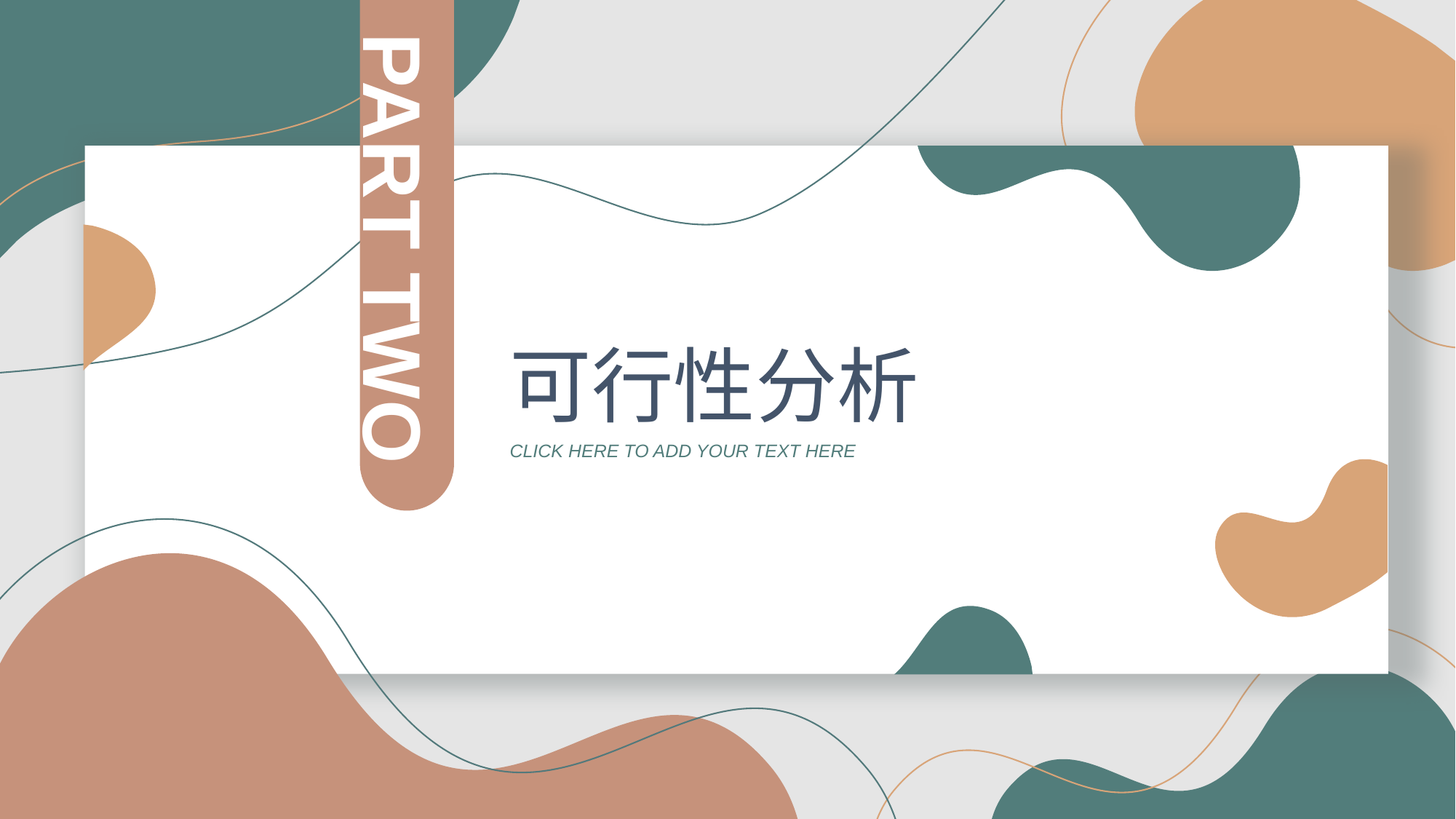

PART TWO

可行性分析

CLICK HERE TO ADD YOUR TEXT HERE